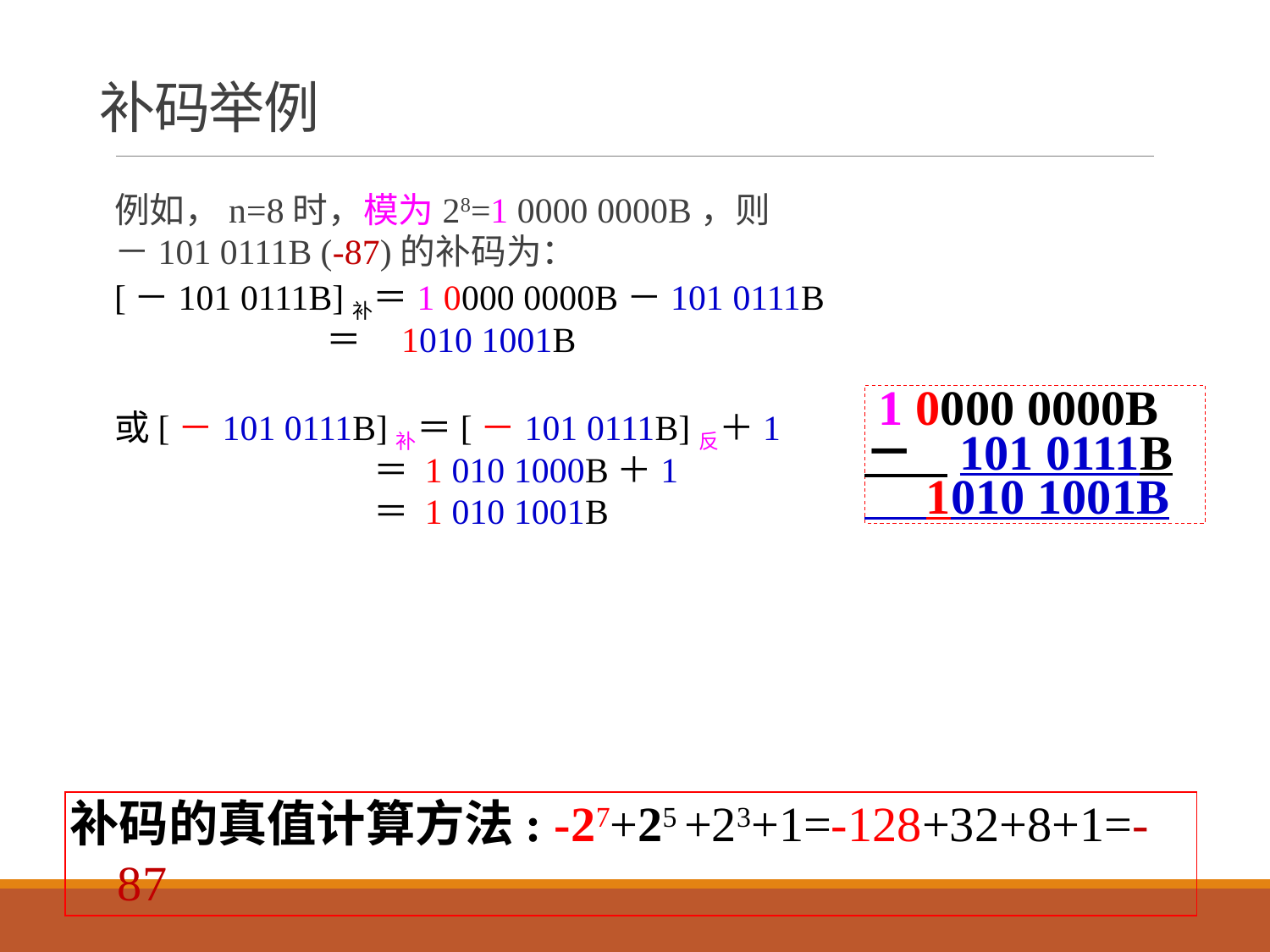

# 补码举例
例如，n=8时，模为28=1 0000 0000B，则
－101 0111B (-87)的补码为：
[－101 0111B]补＝1 0000 0000B－101 0111B
                          ＝    1010 1001B

或[－101 0111B]补＝[－101 0111B]反＋1
                                ＝ 1 010 1000B＋1
                                ＝ 1 010 1001B
 1 0000 0000B
－   101 0111B
     1010 1001B
补码的真值计算方法: -27+25 +23+1=-128+32+8+1=-87